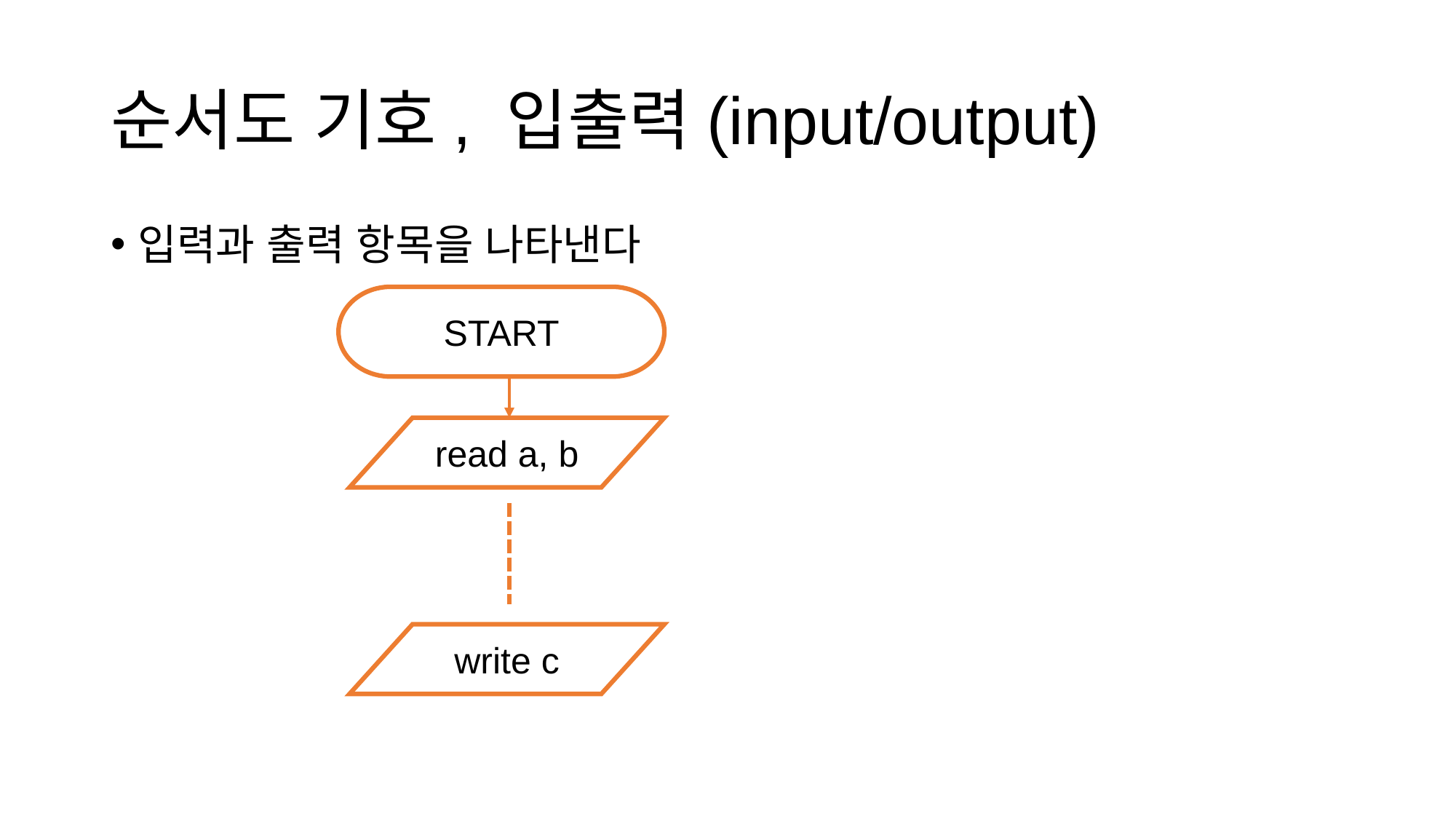

# 순서도 기호, 입출력(input/output)
입력과 출력 항목을 나타낸다
START
read a, b
write c